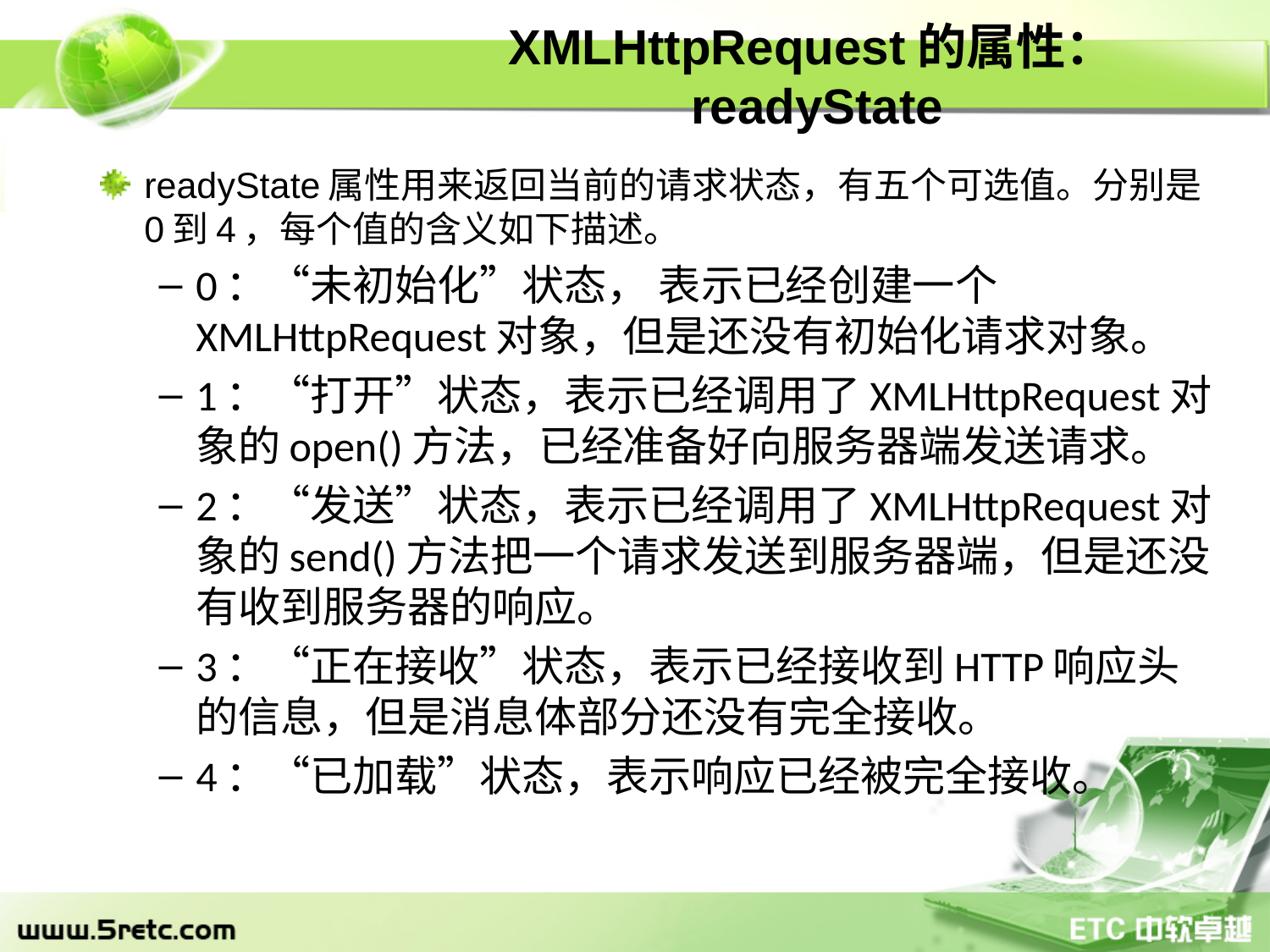

# XMLHttpRequest的属性：readyState
readyState属性用来返回当前的请求状态，有五个可选值。分别是0到4，每个值的含义如下描述。
0：“未初始化”状态， 表示已经创建一个XMLHttpRequest对象，但是还没有初始化请求对象。
1：“打开”状态，表示已经调用了XMLHttpRequest对象的open()方法，已经准备好向服务器端发送请求。
2：“发送”状态，表示已经调用了XMLHttpRequest对象的send()方法把一个请求发送到服务器端，但是还没有收到服务器的响应。
3：“正在接收”状态，表示已经接收到HTTP响应头的信息，但是消息体部分还没有完全接收。
4：“已加载”状态，表示响应已经被完全接收。